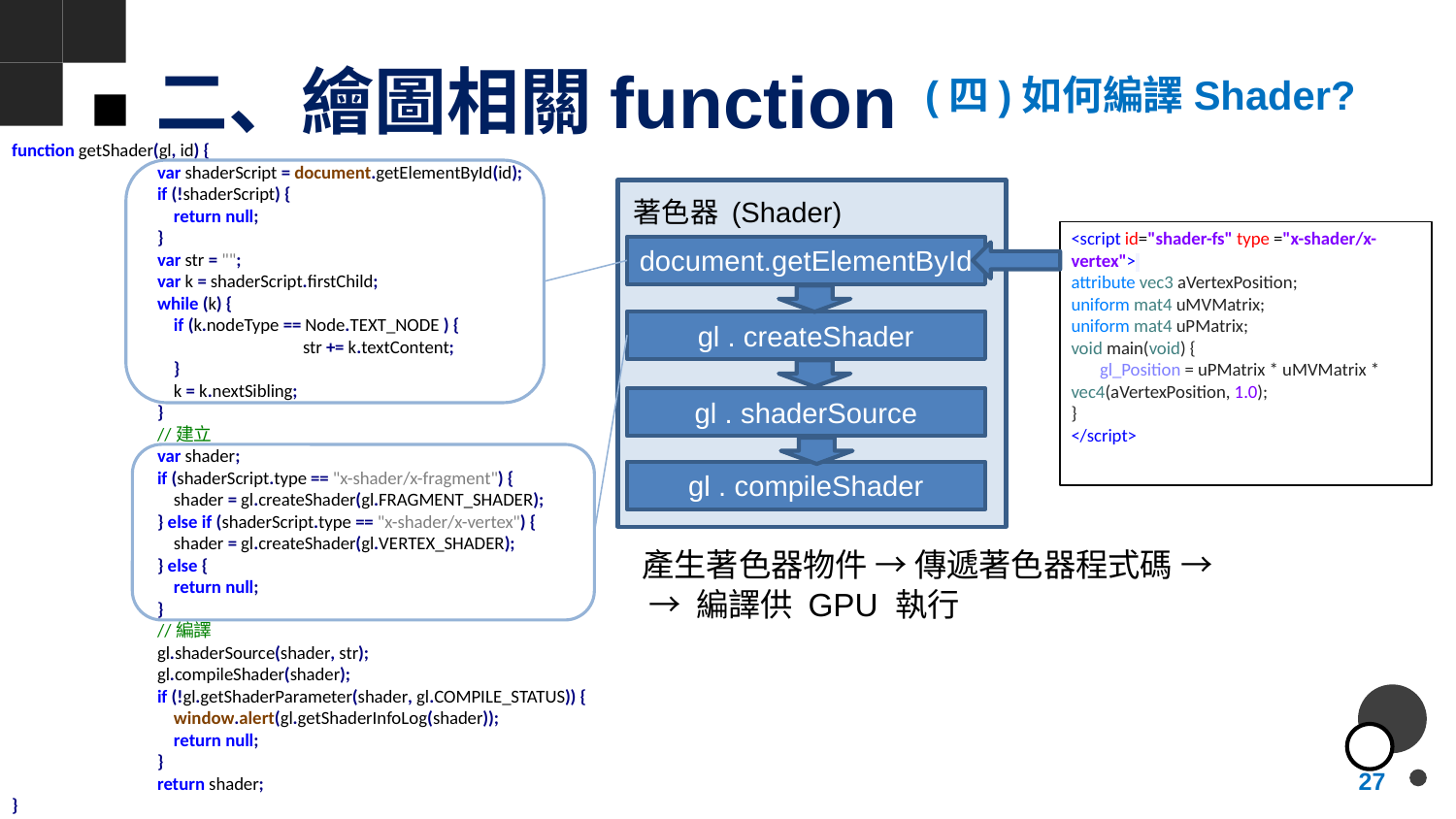

# 二、繪圖相關function
(四)如何編譯Shader?
function getShader(gl, id) {
	var shaderScript = document.getElementById(id);
	if (!shaderScript) {
	    return null;
	}
	var str = "";
	var k = shaderScript.firstChild;
	while (k) {
	    if (k.nodeType == Node.TEXT_NODE ) {
		str += k.textContent;
	    }
	    k = k.nextSibling;
	}
	//建立
	var shader;
	if (shaderScript.type == "x-shader/x-fragment") {
	    shader = gl.createShader(gl.FRAGMENT_SHADER);
	} else if (shaderScript.type == "x-shader/x-vertex") {
	    shader = gl.createShader(gl.VERTEX_SHADER);
	} else {
	    return null;
	}
	//編譯
	gl.shaderSource(shader, str);
	gl.compileShader(shader);
	if (!gl.getShaderParameter(shader, gl.COMPILE_STATUS)) {
	    window.alert(gl.getShaderInfoLog(shader));
	    return null;
	}
	return shader;
}

著色器 (Shader)
<script id="shader-fs" type ="x-shader/x-vertex">
attribute vec3 aVertexPosition;
uniform mat4 uMVMatrix;
uniform mat4 uPMatrix;
void main(void) {
       gl_Position = uPMatrix * uMVMatrix * vec4(aVertexPosition, 1.0);
}
</script>
document.getElementById

gl . createShader

gl . shaderSource

gl . compileShader
產生著色器物件 → 傳遞著色器程式碼 →
 → 編譯供 GPU 執行

27